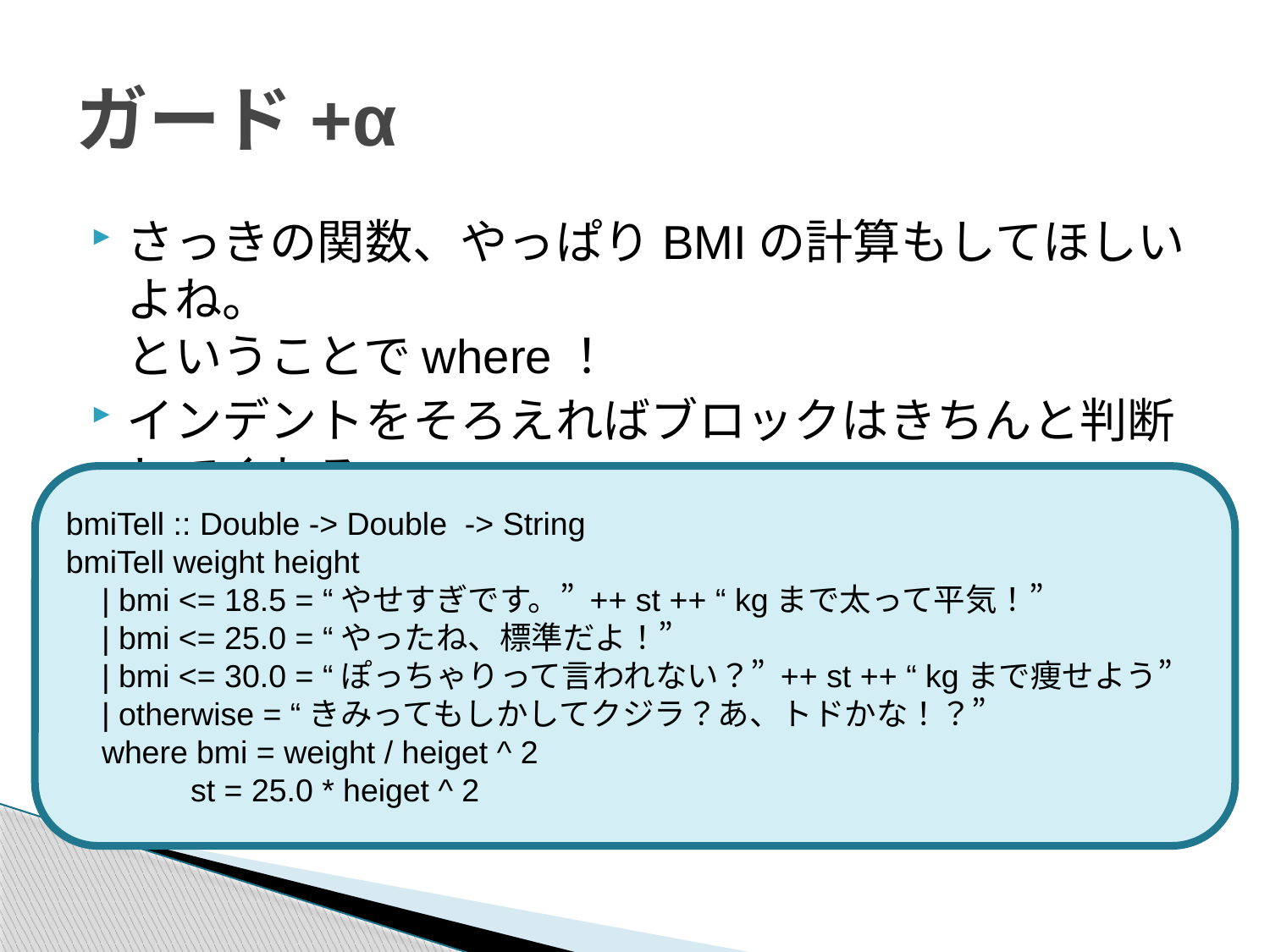

# ガード+α
さっきの関数、やっぱりBMIの計算もしてほしいよね。
ということでwhere！
インデントをそろえればブロックはきちんと判断してくれる。
bmiTell :: Double -> Double  -> String
bmiTell weight height
    | bmi <= 18.5 = “やせすぎです。” ++ st ++ “ kgまで太って平気！”
    | bmi <= 25.0 = “やったね、標準だよ！”
    | bmi <= 30.0 = “ぽっちゃりって言われない？” ++ st ++ “ kgまで痩せよう”
    | otherwise = “きみってもしかしてクジラ？あ、トドかな！？”
    where bmi = weight / heiget ^ 2
              st = 25.0 * heiget ^ 2